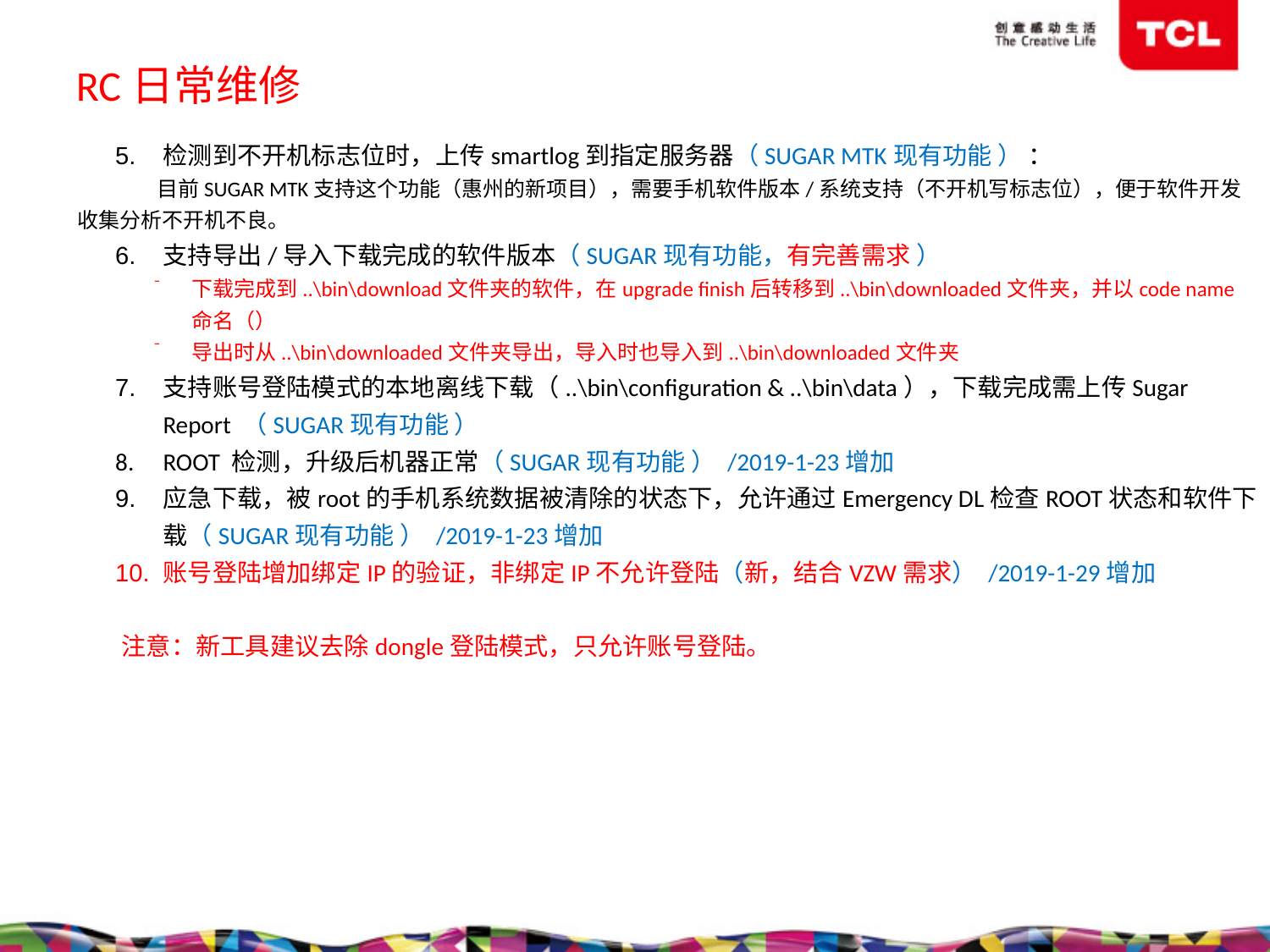

# RC日常维修
检测到不开机标志位时，上传smartlog到指定服务器（SUGAR MTK现有功能 ） ：
                目前SUGAR MTK支持这个功能（惠州的新项目），需要手机软件版本/系统支持（不开机写标志位），便于软件开发收集分析不开机不良。
支持导出/导入下载完成的软件版本（SUGAR现有功能，有完善需求 ）
下载完成到..\bin\download文件夹的软件，在upgrade finish后转移到..\bin\downloaded文件夹，并以code name命名（）
导出时从..\bin\downloaded文件夹导出，导入时也导入到..\bin\downloaded文件夹
支持账号登陆模式的本地离线下载（..\bin\configuration & ..\bin\data），下载完成需上传Sugar Report （SUGAR现有功能 ）
ROOT 检测，升级后机器正常（SUGAR现有功能 ） /2019-1-23增加
应急下载，被root的手机系统数据被清除的状态下，允许通过Emergency DL检查ROOT状态和软件下载（SUGAR现有功能 ） /2019-1-23增加
账号登陆增加绑定IP的验证，非绑定IP不允许登陆（新，结合VZW需求） /2019-1-29增加

       注意：新工具建议去除dongle登陆模式，只允许账号登陆。